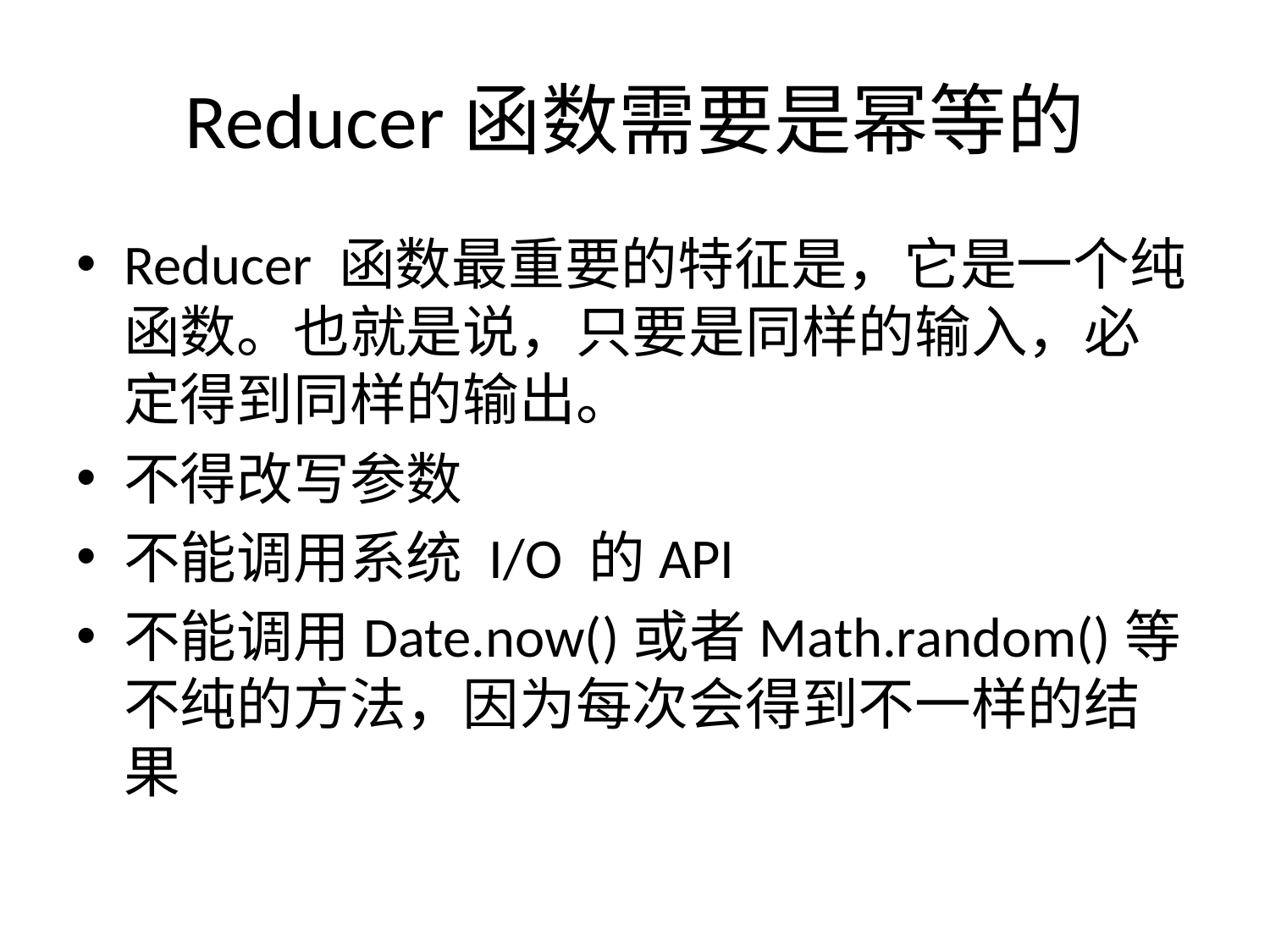

# Reducer函数需要是幂等的
Reducer 函数最重要的特征是，它是一个纯函数。也就是说，只要是同样的输入，必定得到同样的输出。
不得改写参数
不能调用系统 I/O 的API
不能调用Date.now()或者Math.random()等不纯的方法，因为每次会得到不一样的结果